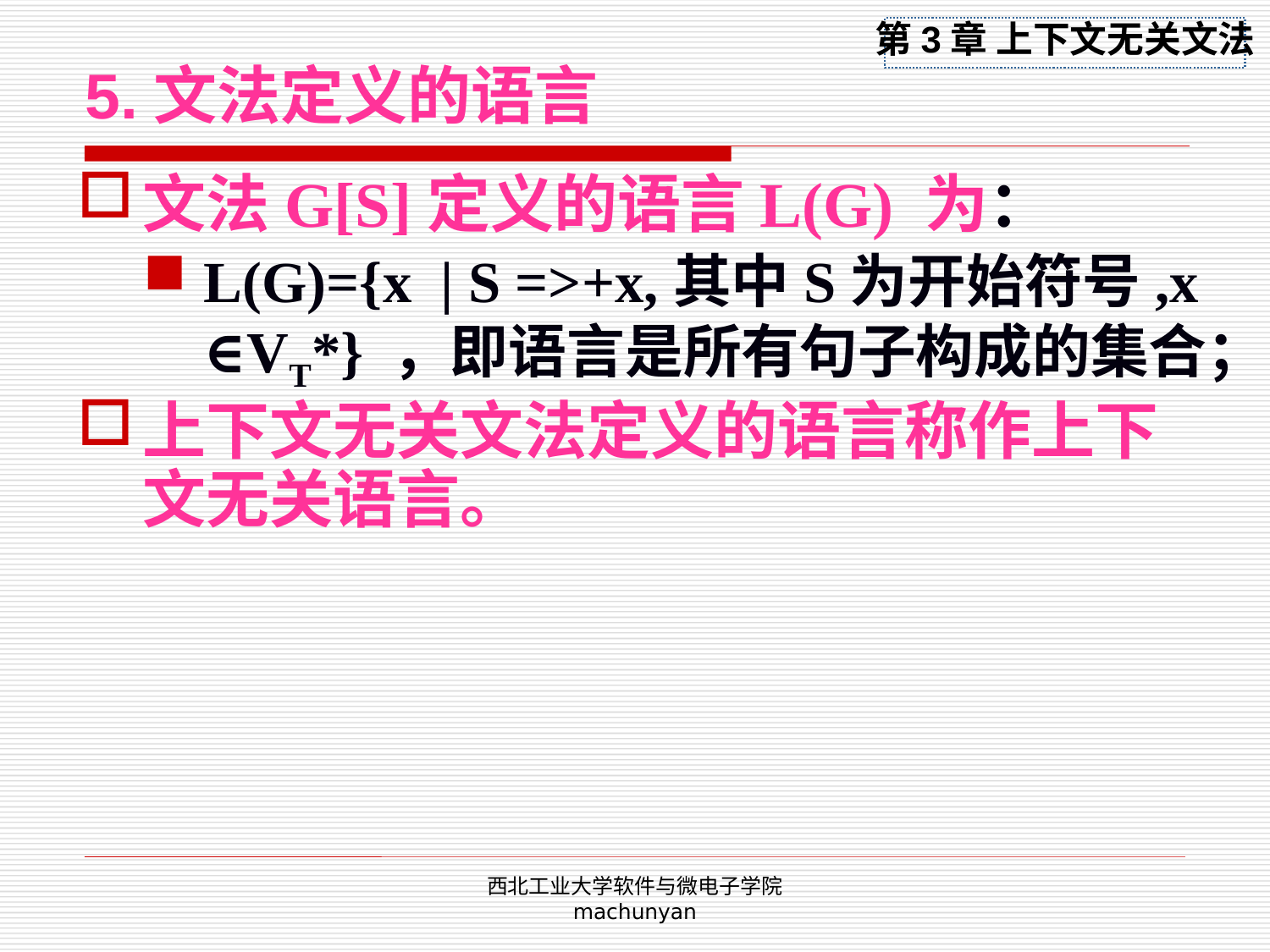

5.文法定义的语言
文法G[S]定义的语言L(G) 为：
L(G)={x  | S =>+x,其中S为开始符号,x ∈VT*} ，即语言是所有句子构成的集合；
上下文无关文法定义的语言称作上下文无关语言。

西北工业大学软件与微电子学院 machunyan
32